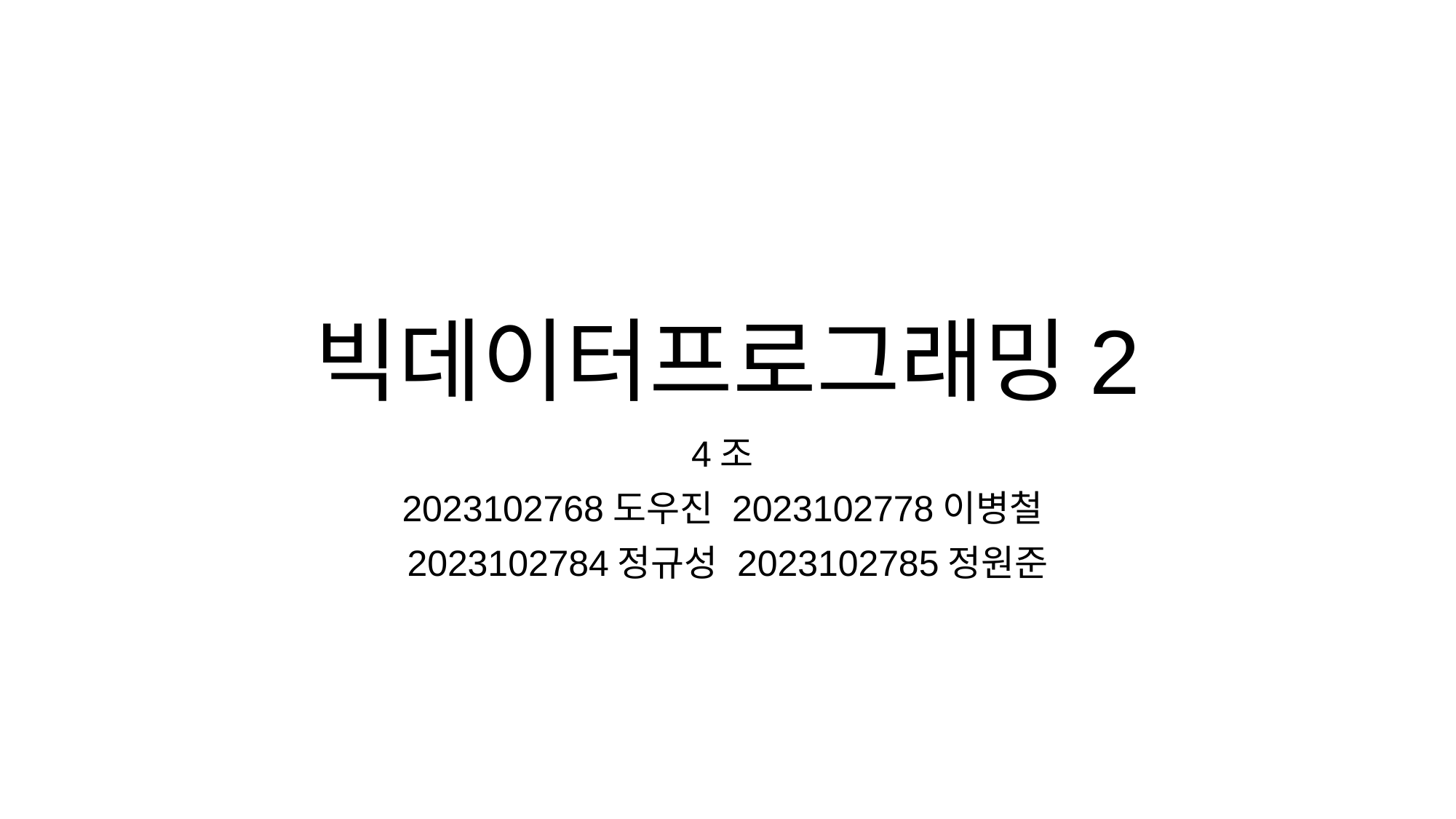

# 빅데이터프로그래밍2
4조
2023102768도우진 2023102778이병철
2023102784정규성 2023102785정원준